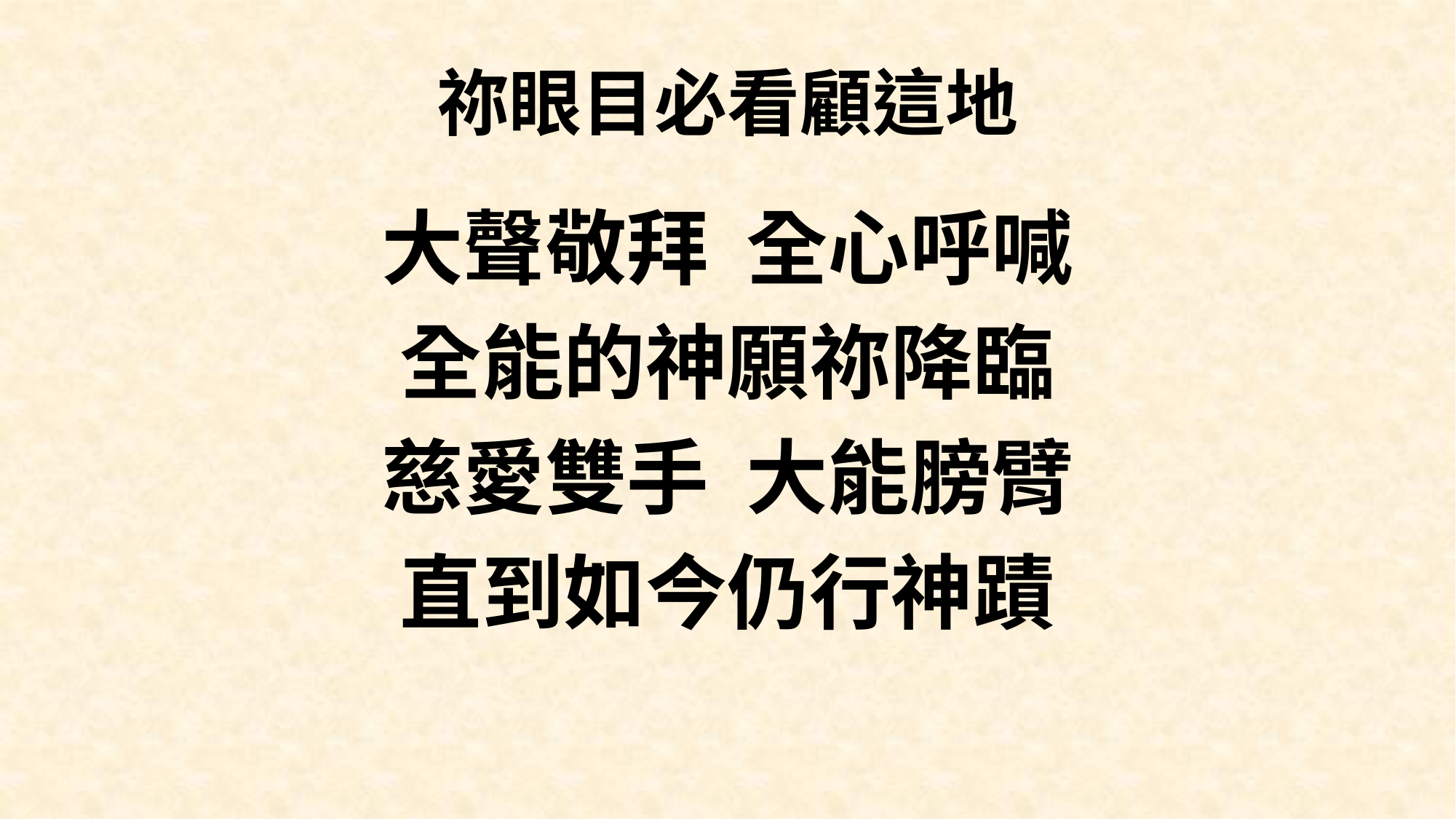

# 祢眼目必看顧這地
大聲敬拜  全心呼喊
全能的神願祢降臨
慈愛雙手  大能膀臂
直到如今仍行神蹟